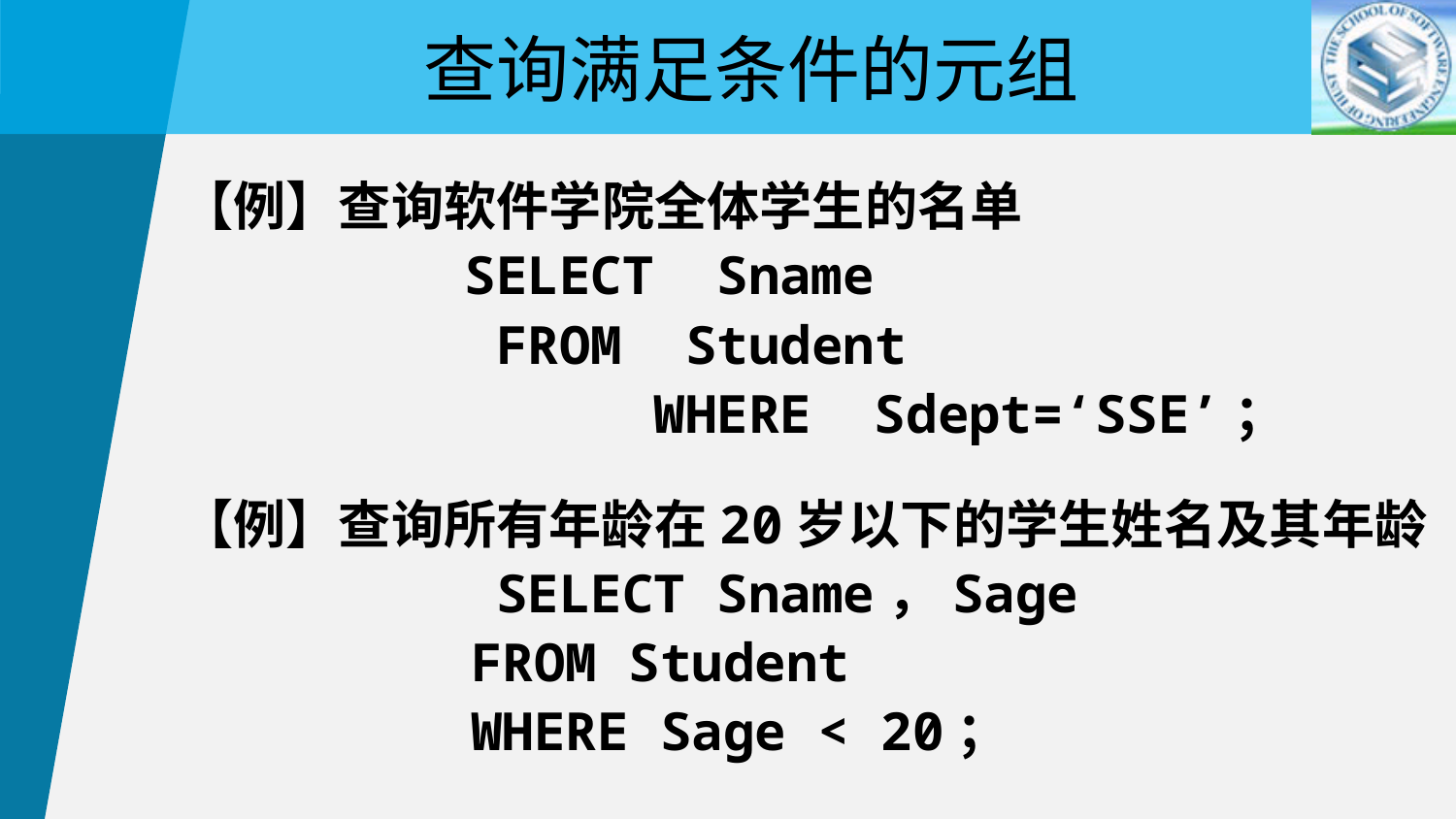

查询满足条件的元组
【例】查询软件学院全体学生的名单
         SELECT  Sname
          FROM  Student
               WHERE  Sdept=‘SSE’；
【例】查询所有年龄在20岁以下的学生姓名及其年龄
          SELECT Sname，Sage
        FROM Student
        WHERE Sage < 20；